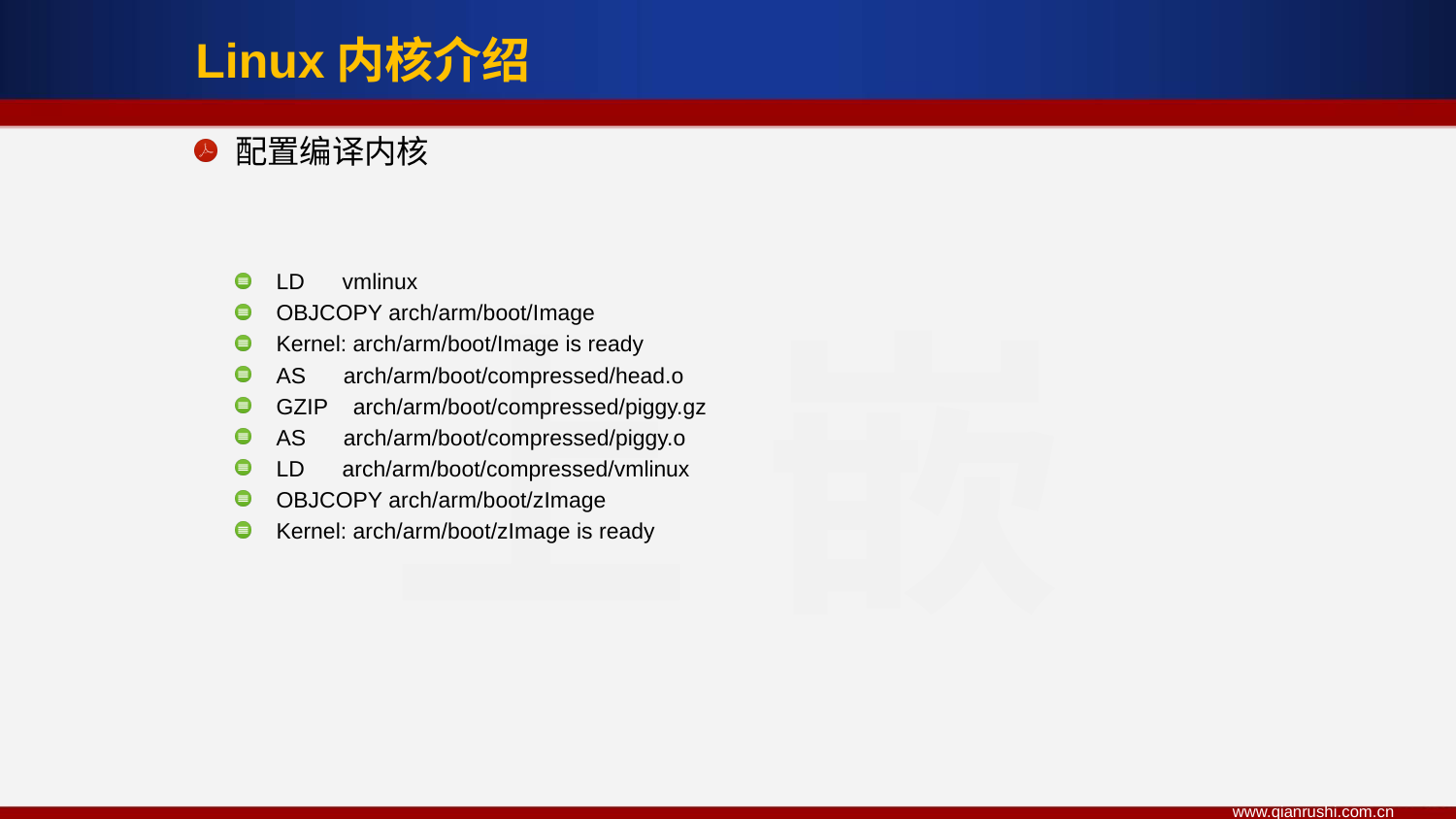

Linux内核介绍
配置编译内核

LD      vmlinux
OBJCOPY arch/arm/boot/Image
Kernel: arch/arm/boot/Image is ready
AS      arch/arm/boot/compressed/head.o
GZIP    arch/arm/boot/compressed/piggy.gz
AS      arch/arm/boot/compressed/piggy.o
LD      arch/arm/boot/compressed/vmlinux
OBJCOPY arch/arm/boot/zImage
Kernel: arch/arm/boot/zImage is ready